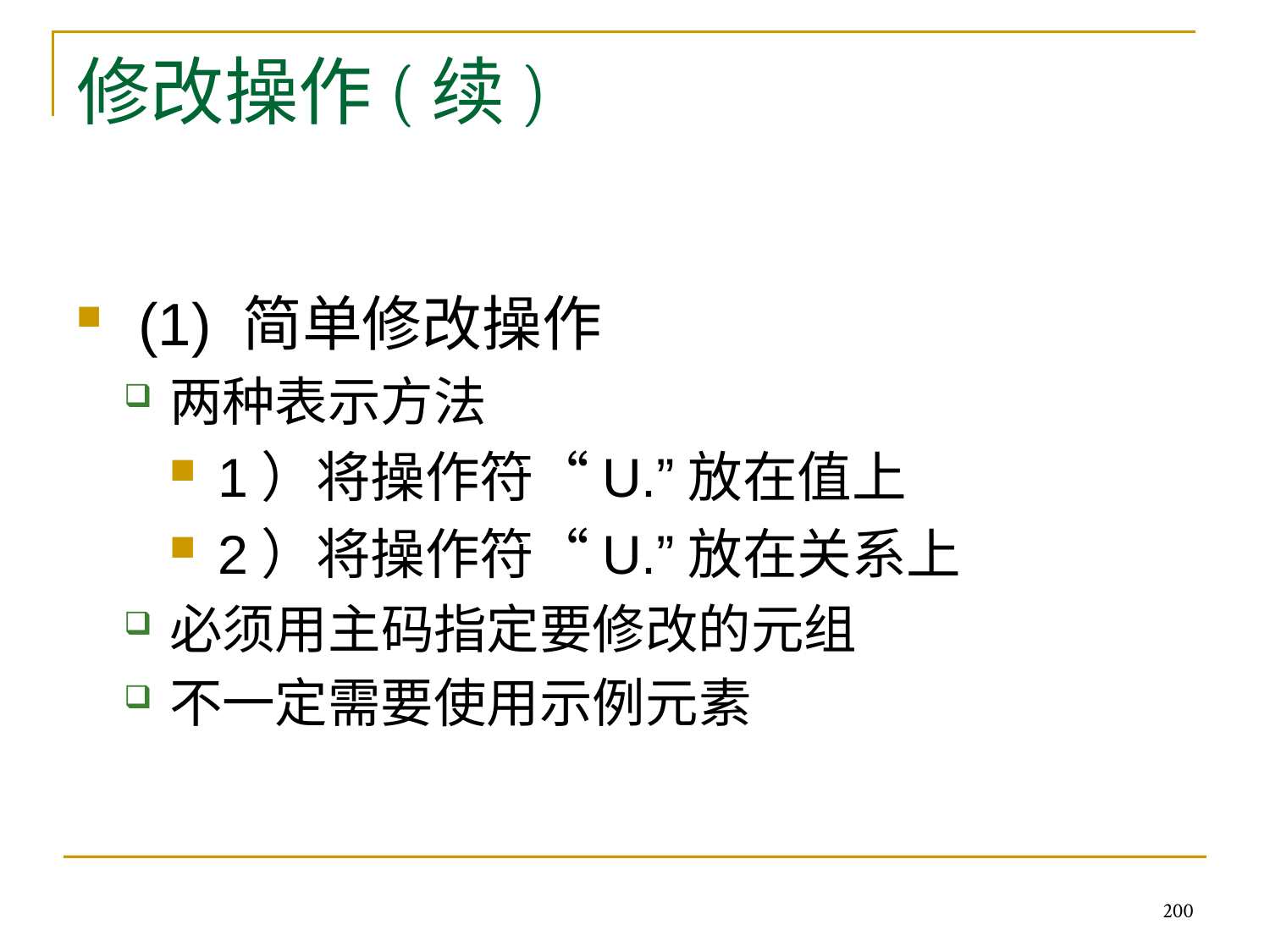

# 修改操作(续)
 (1) 简单修改操作
两种表示方法
1）将操作符“U.”放在值上
2）将操作符“U.”放在关系上
必须用主码指定要修改的元组
不一定需要使用示例元素
200